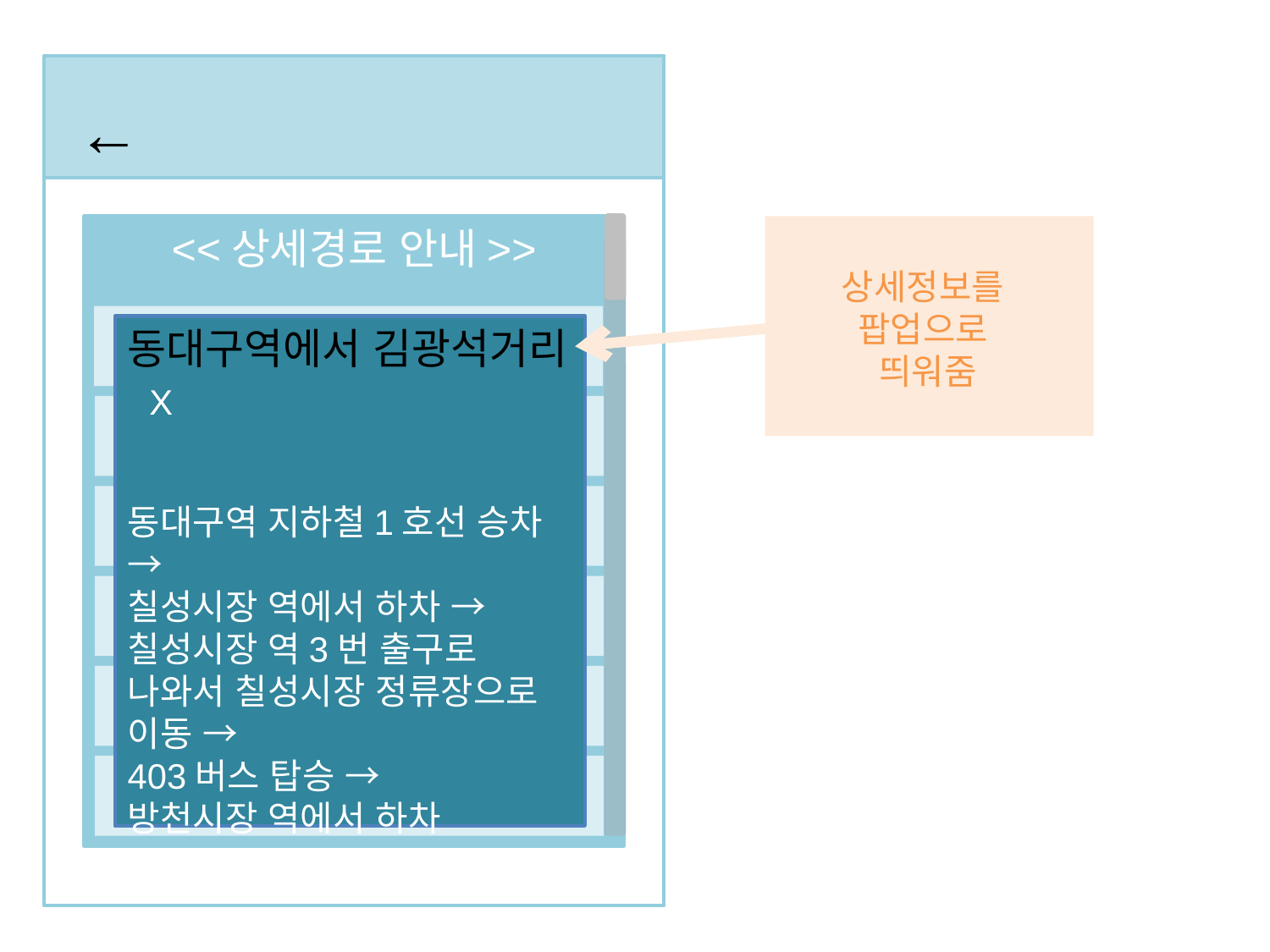

<<상세경로 안내>>

←

상세정보를
팝업으로
띄워줌

출발지 >> 동대구역
동대구역에서 김광석거리  X

동대구역 지하철1호선 승차 →
칠성시장 역에서 하차 →
칠성시장 역3번 출구로 나와서 칠성시장 정류장으로 이동 →
403버스 탑승 →
방천시장 역에서 하차

동대구역 → 김광석 거리
경유지1>>김광석거리
김광석 거리 → 근대 골목
경유지2>>근대골목
근대 골목 → 경북대학교